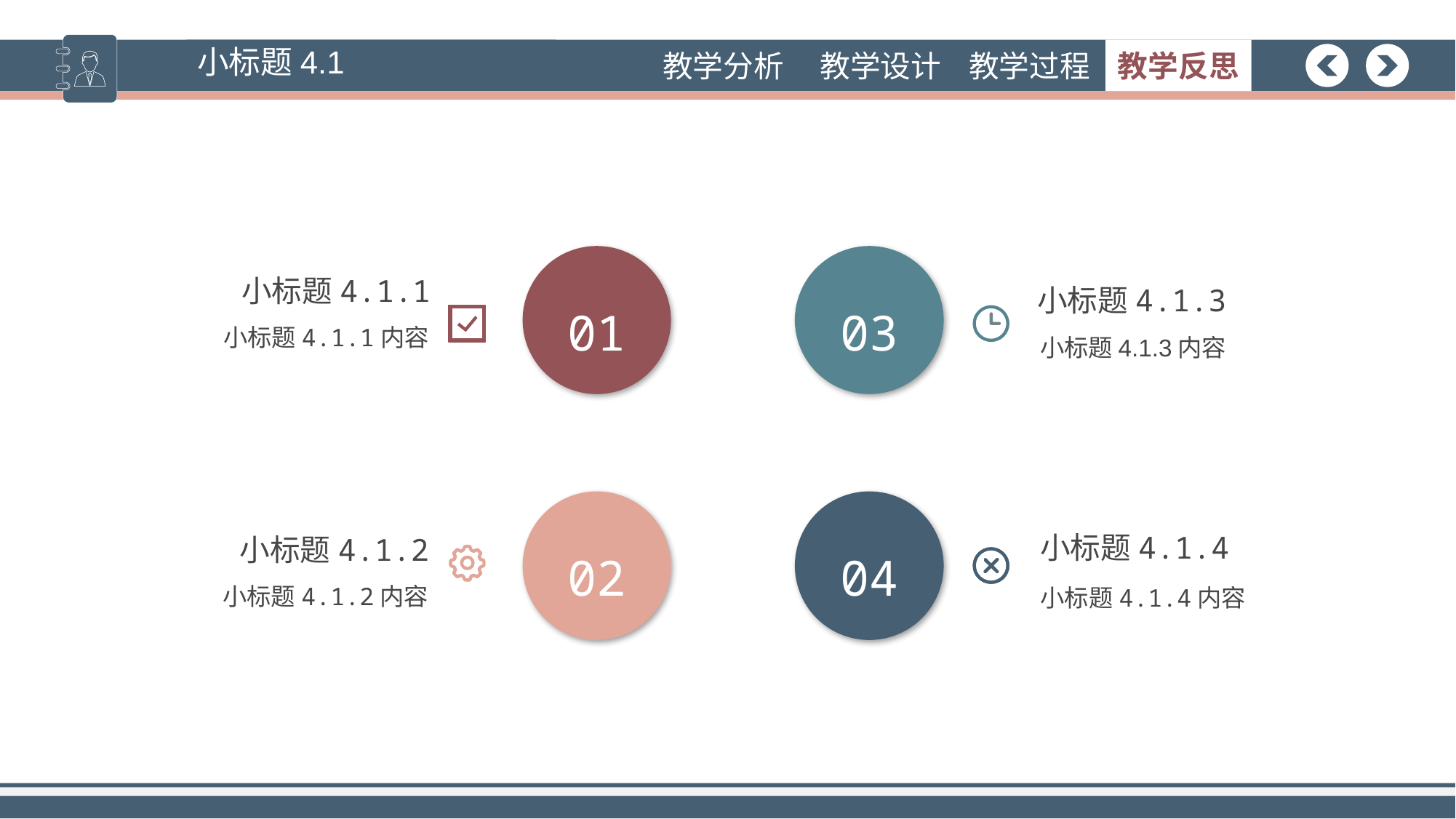

小标题4.1
01
小标题4.1.1内容

03

小标题4.1.3内容
小标题4.1.1
小标题4.1.3
02

小标题4.1.2内容
04

小标题4.1.4内容
小标题4.1.4
小标题4.1.2